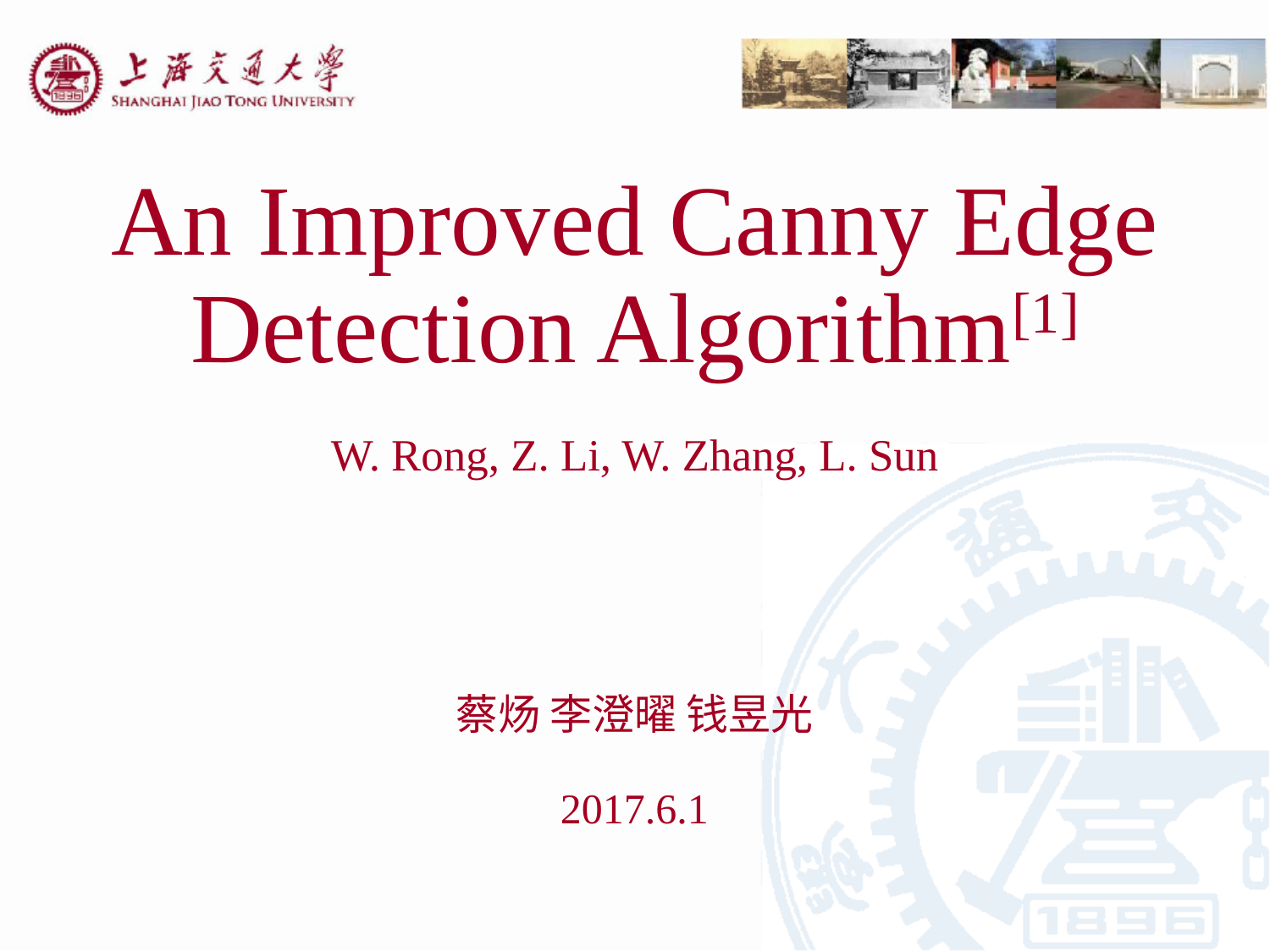

# An Improved Canny Edge Detection Algorithm[1] W. Rong, Z. Li, W. Zhang, L. Sun

蔡炀 李澄曜 钱昱光
2017.6.1